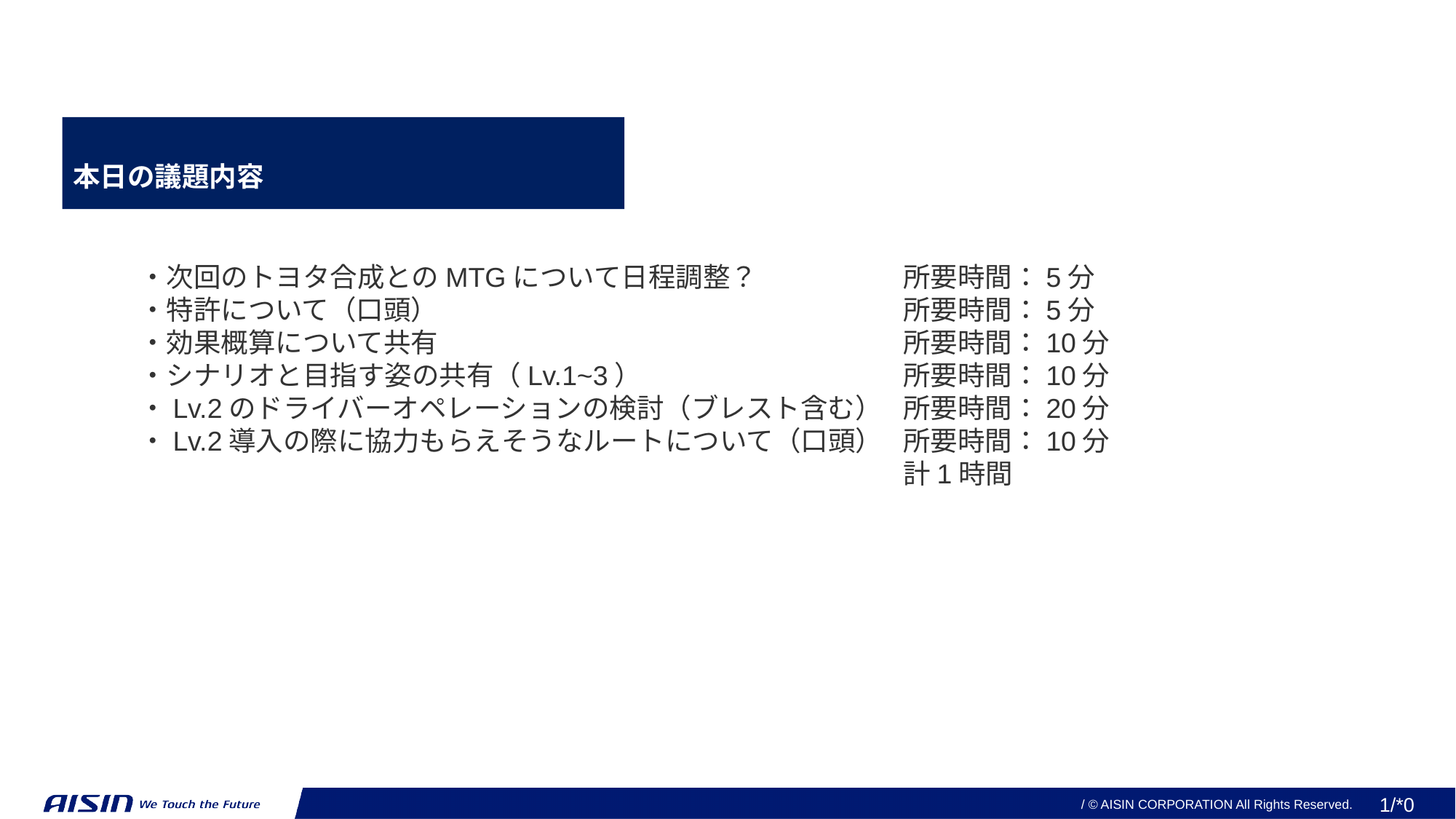

本日の議題内容
・次回のトヨタ合成とのMTGについて日程調整？		所要時間：5分
・特許について（口頭）					所要時間：5分
・効果概算について共有					所要時間：10分
・シナリオと目指す姿の共有（Lv.1~3）			所要時間：10分
・Lv.2のドライバーオペレーションの検討（ブレスト含む）	所要時間：20分
・Lv.2導入の際に協力もらえそうなルートについて（口頭）	所要時間：10分
							計1時間